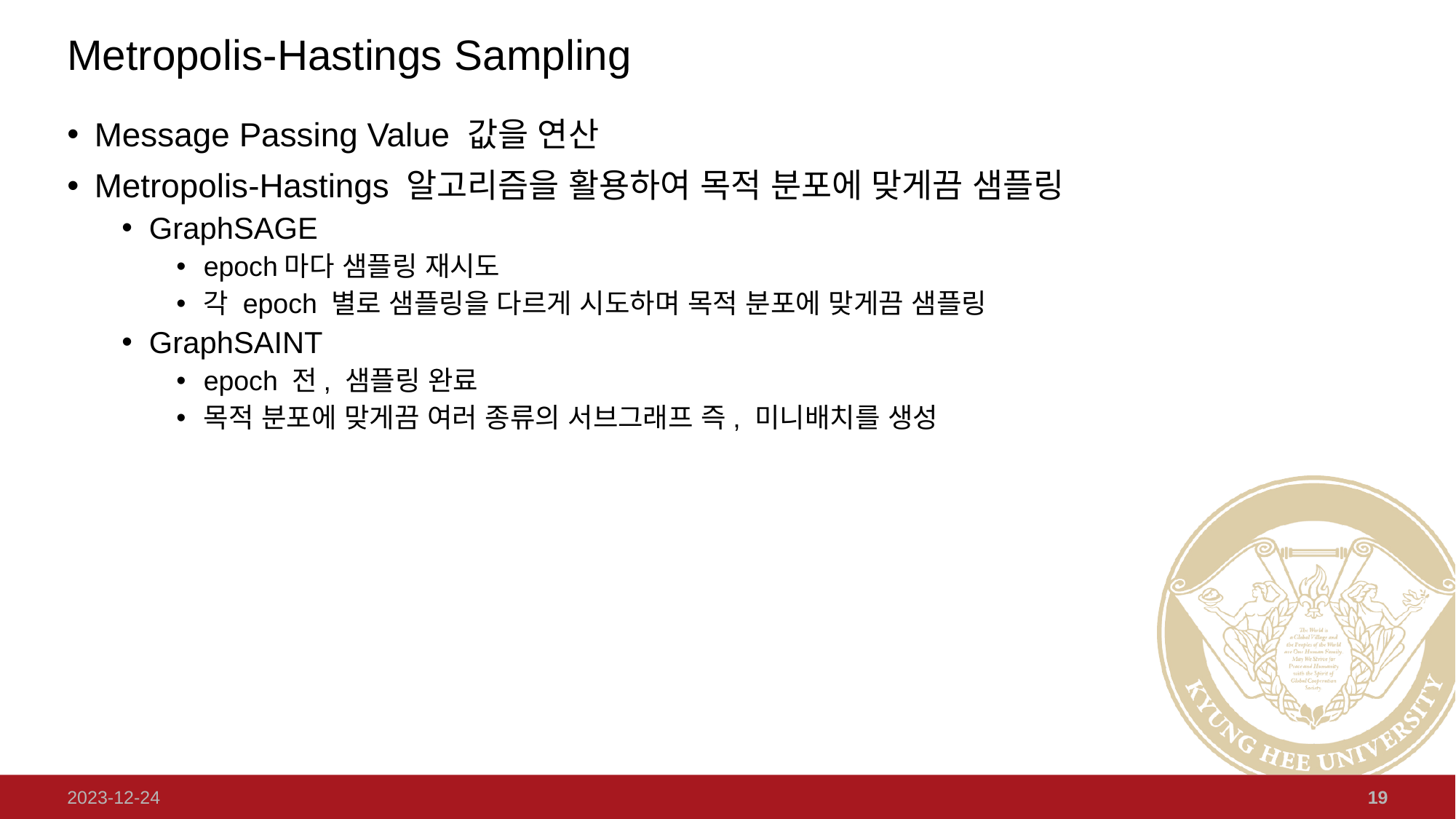

# Metropolis-Hastings Sampling
Message Passing Value 값을 연산
Metropolis-Hastings 알고리즘을 활용하여 목적 분포에 맞게끔 샘플링
GraphSAGE
epoch마다 샘플링 재시도
각 epoch 별로 샘플링을 다르게 시도하며 목적 분포에 맞게끔 샘플링
GraphSAINT
epoch 전, 샘플링 완료
목적 분포에 맞게끔 여러 종류의 서브그래프 즉, 미니배치를 생성
2023-12-24
19